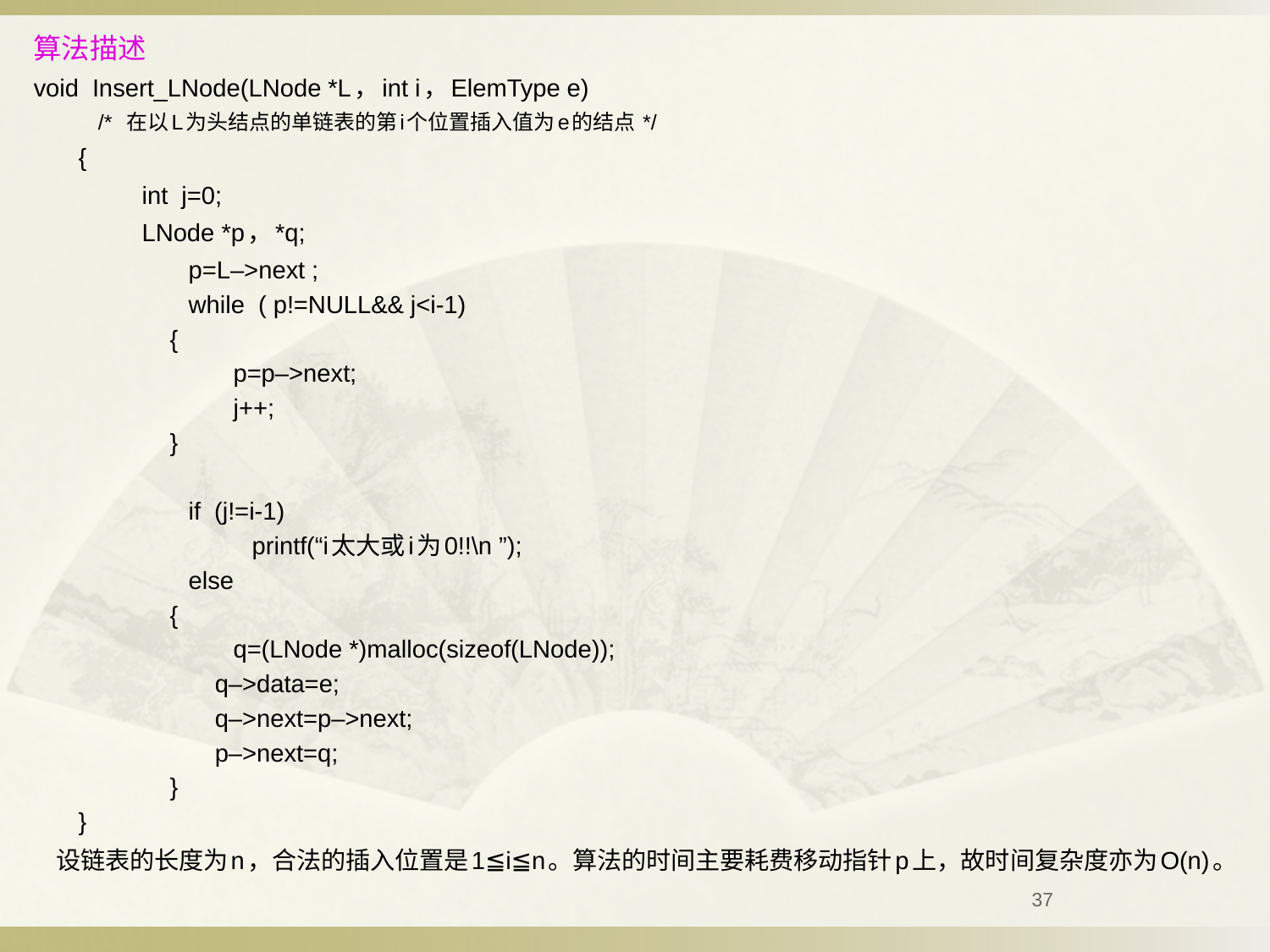

# 算法描述
void  Insert_LNode(LNode *L，int i，ElemType e)
    /*  在以L为头结点的单链表的第i个位置插入值为e的结点 */
{
	int  j=0;
	LNode *p，*q;
	p=L–>next ;
	while  ( p!=NULL&& j<i-1)
{
	p=p–>next;
	j++;
}

	if  (j!=i-1)
		printf(“i太大或i为0!!\n ”);
	else
{
	q=(LNode *)malloc(sizeof(LNode));
	q–>data=e;
	q–>next=p–>next;
	p–>next=q;
}
}
   设链表的长度为n，合法的插入位置是1≦i≦n。算法的时间主要耗费移动指针p上，故时间复杂度亦为O(n)。
37